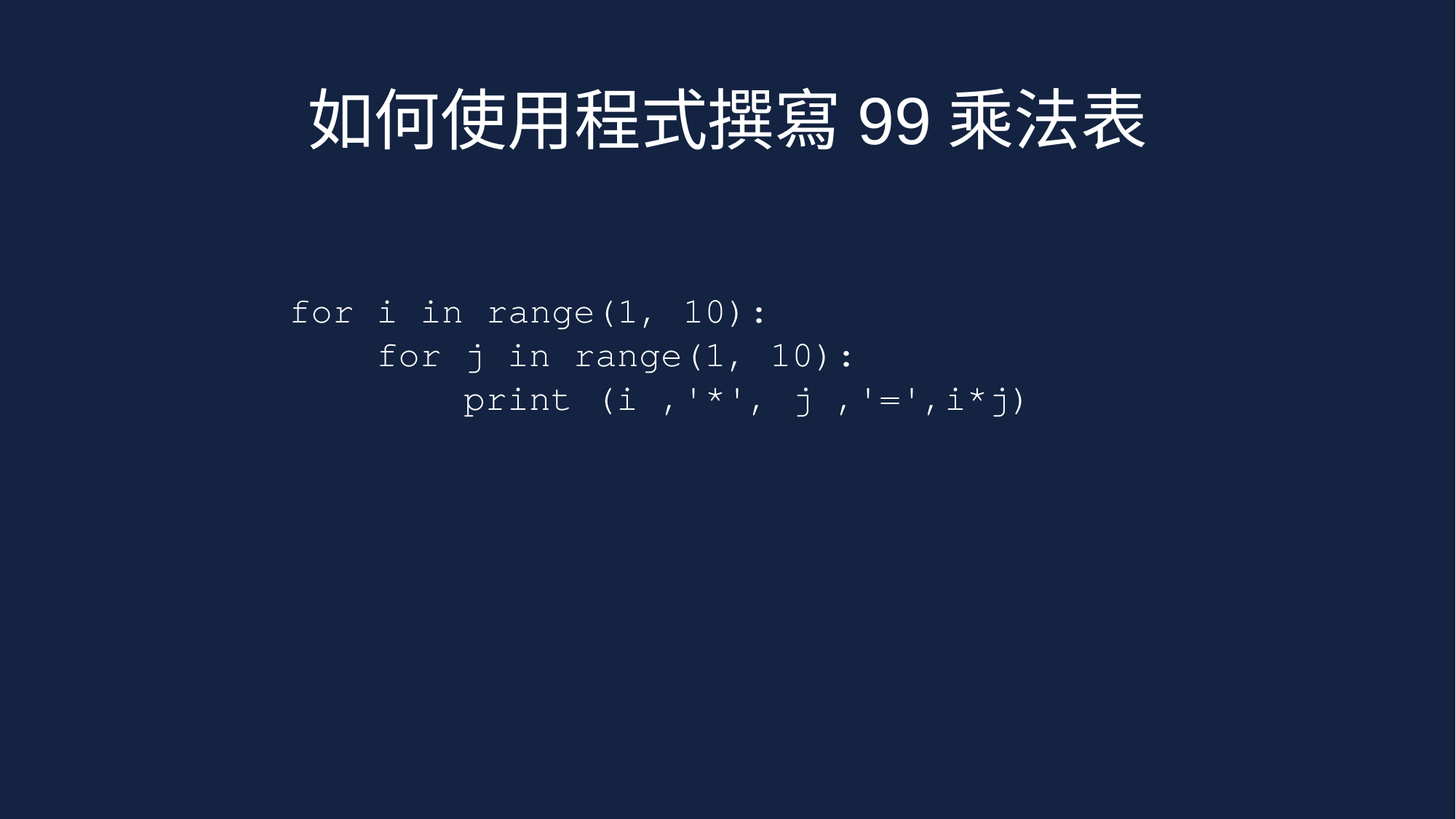

# 如何使用程式撰寫99乘法表
for i in range(1, 10):
    for j in range(1, 10):
        print (i ,'*', j ,'=',i*j)